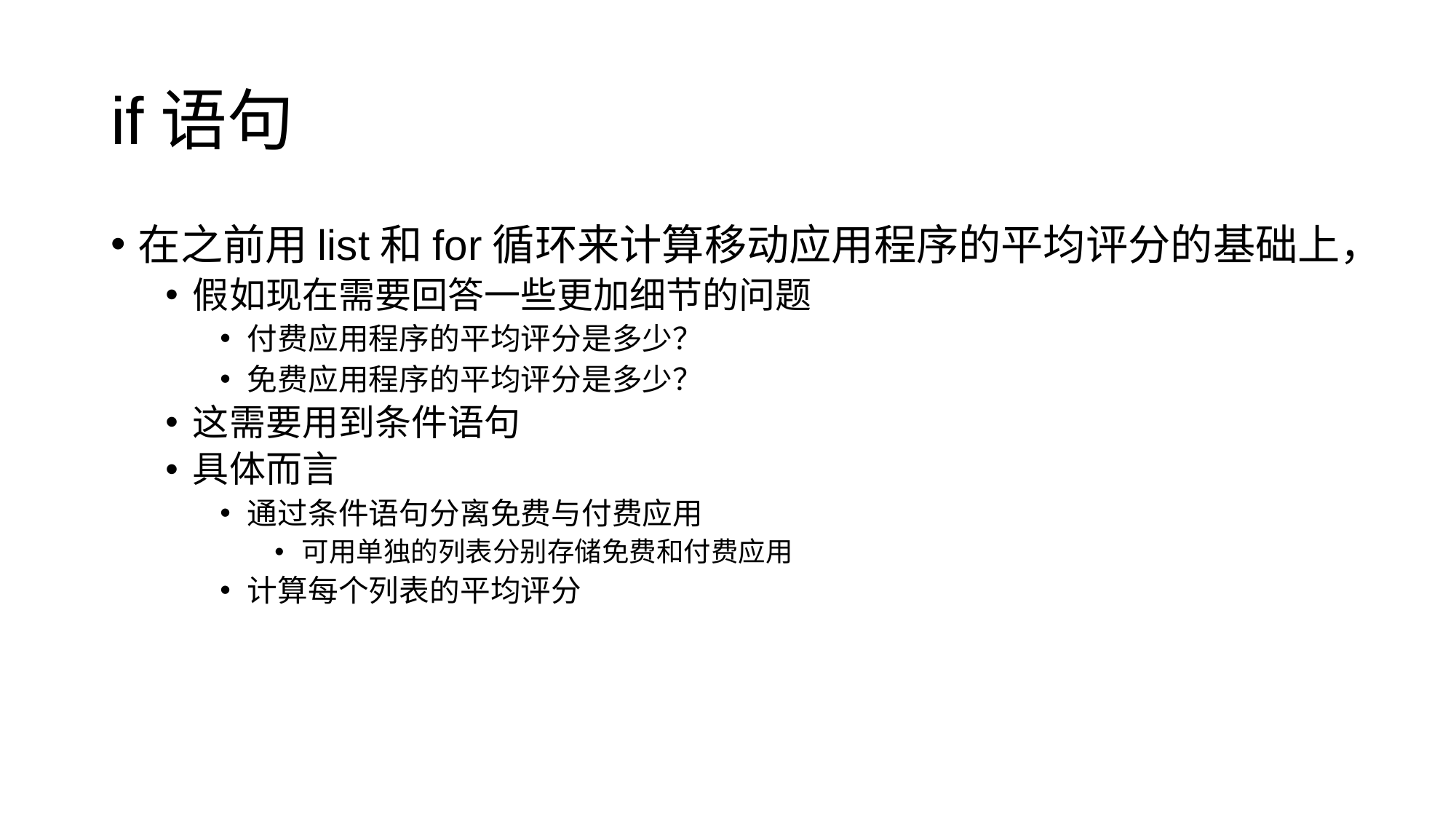

# if语句
在之前用list和for循环来计算移动应用程序的平均评分的基础上，
假如现在需要回答一些更加细节的问题
付费应用程序的平均评分是多少？
免费应用程序的平均评分是多少？
这需要用到条件语句
具体而言
通过条件语句分离免费与付费应用
可用单独的列表分别存储免费和付费应用
计算每个列表的平均评分